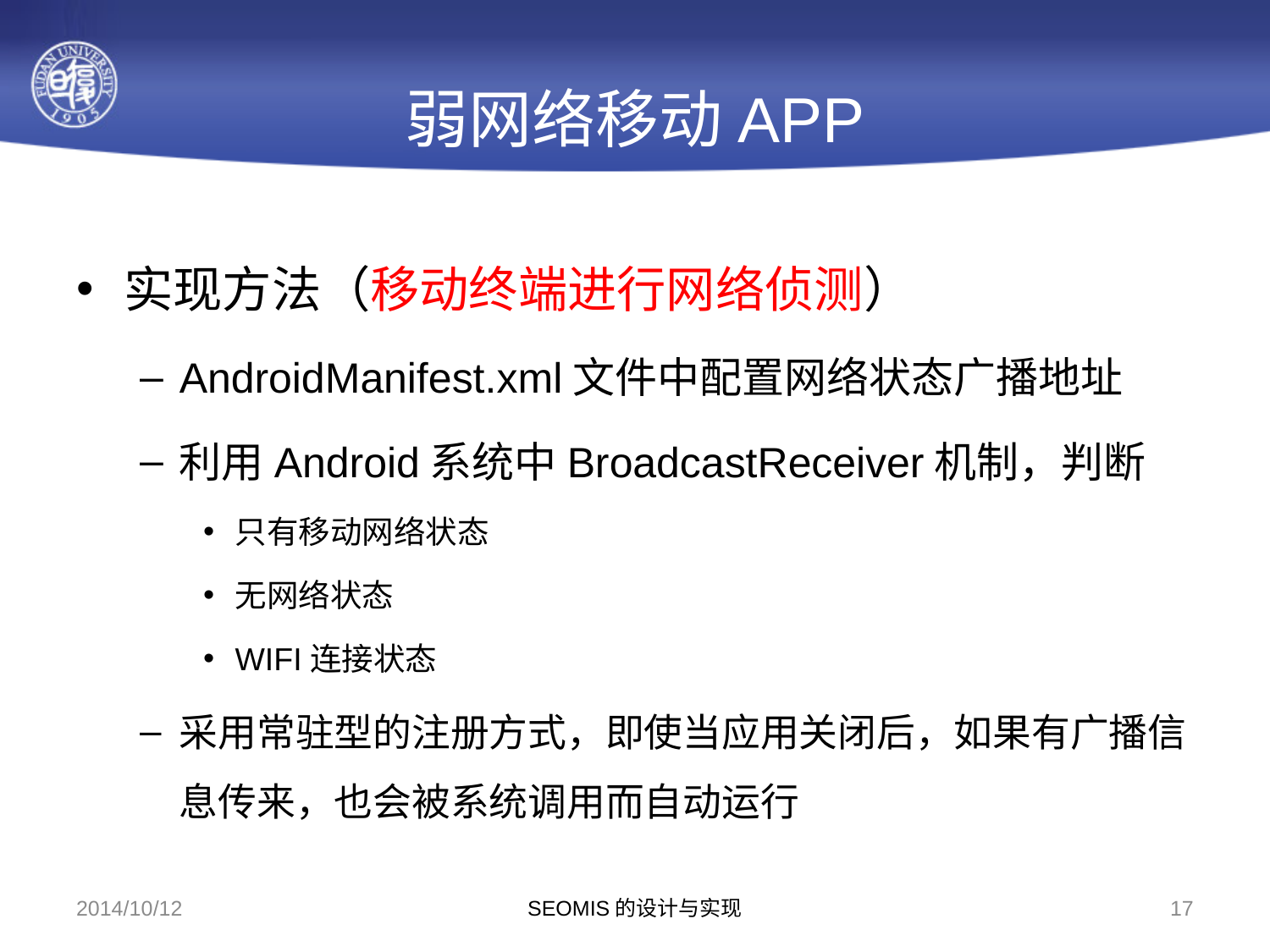

# 弱网络移动APP
实现方法（移动终端进行网络侦测）
AndroidManifest.xml文件中配置网络状态广播地址
利用Android系统中BroadcastReceiver机制，判断
只有移动网络状态
无网络状态
WIFI连接状态
采用常驻型的注册方式，即使当应用关闭后，如果有广播信息传来，也会被系统调用而自动运行
2014/10/12
SEOMIS的设计与实现
17